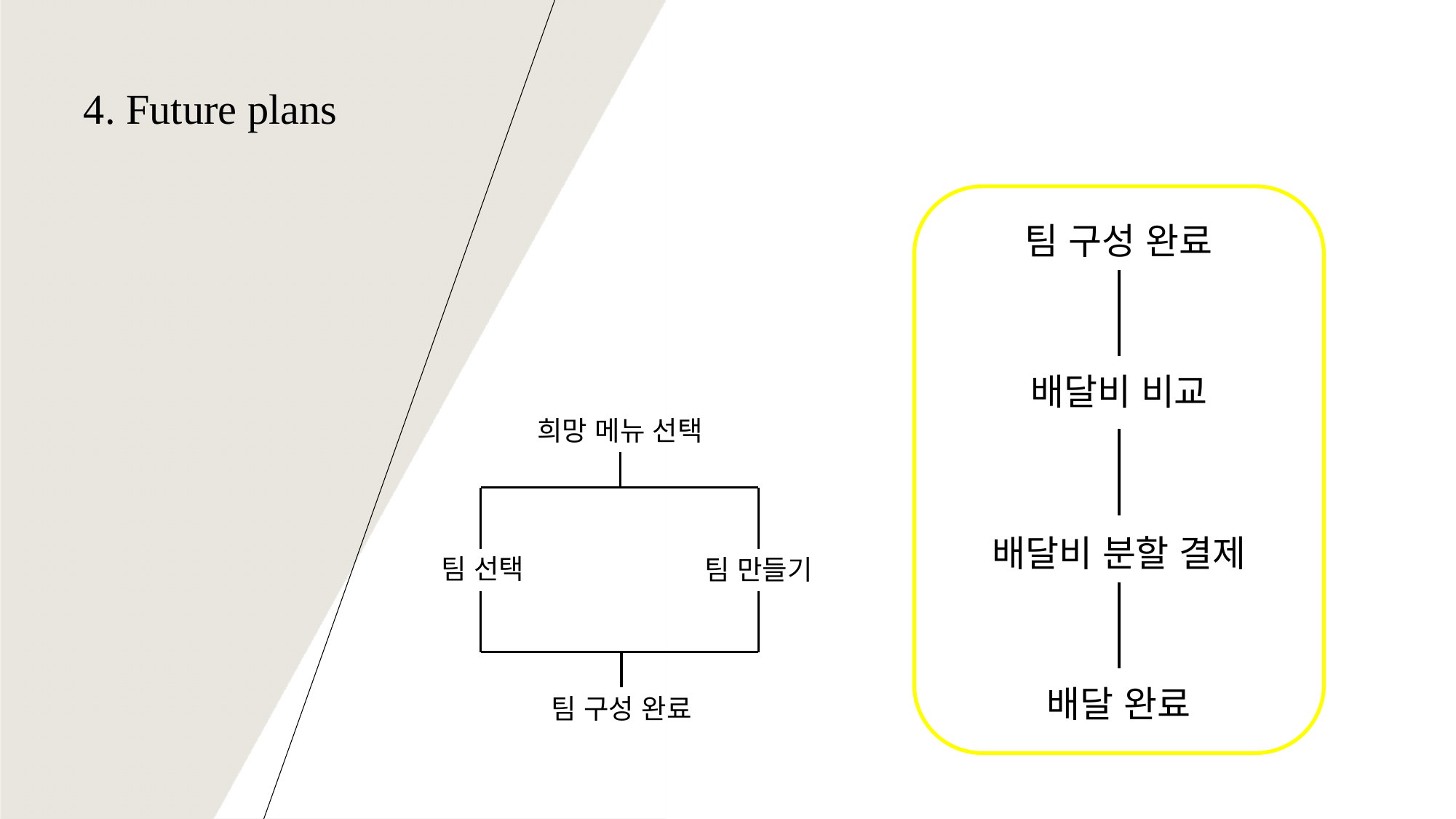

4. Future plans

팀 구성 완료
배달비 비교
희망 메뉴 선택
배달비 분할 결제
팀 선택
팀 만들기
배달 완료
팀 구성 완료